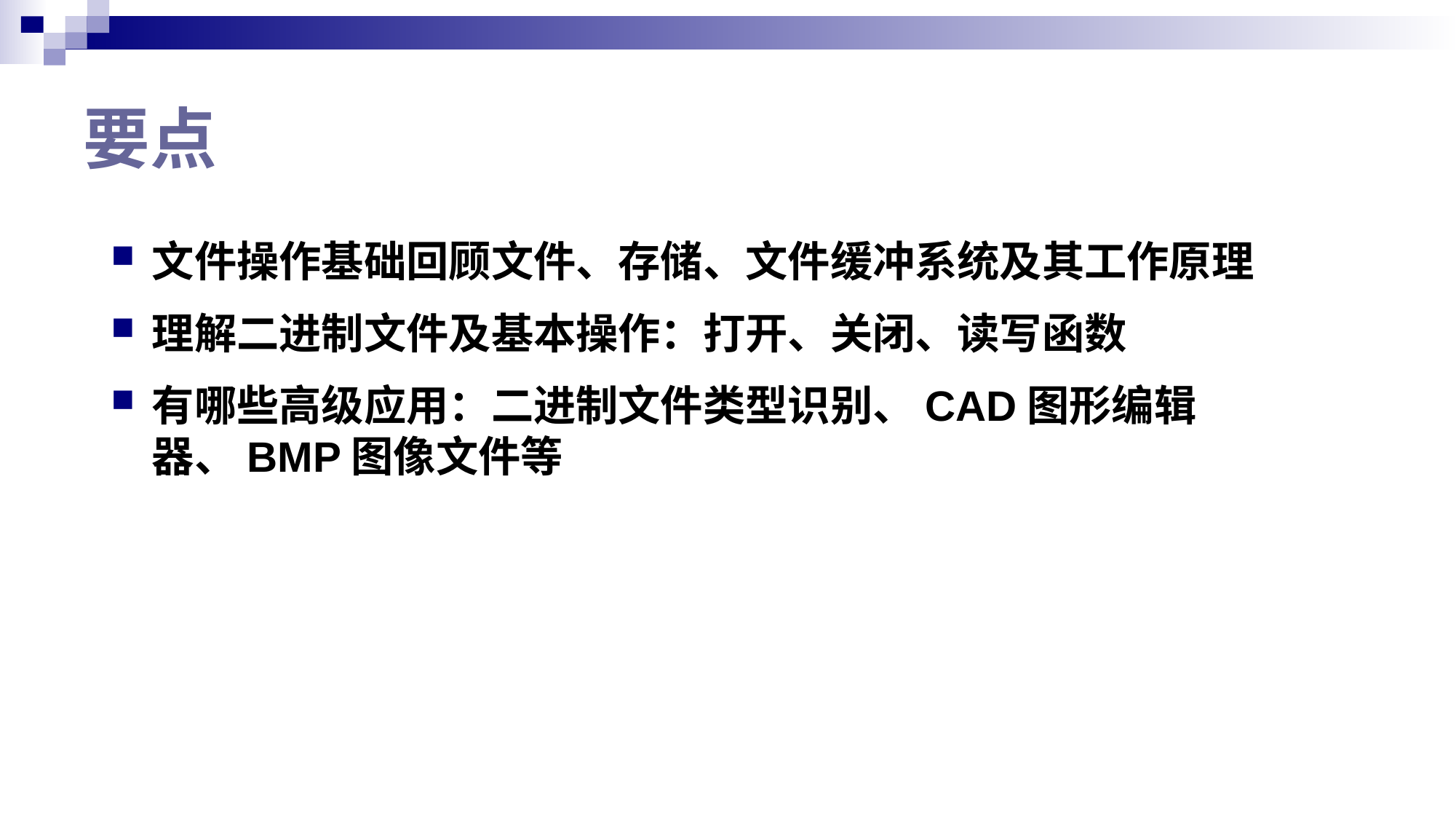

# 要点
文件操作基础回顾文件、存储、文件缓冲系统及其工作原理
理解二进制文件及基本操作：打开、关闭、读写函数
有哪些高级应用：二进制文件类型识别、CAD图形编辑器、BMP图像文件等